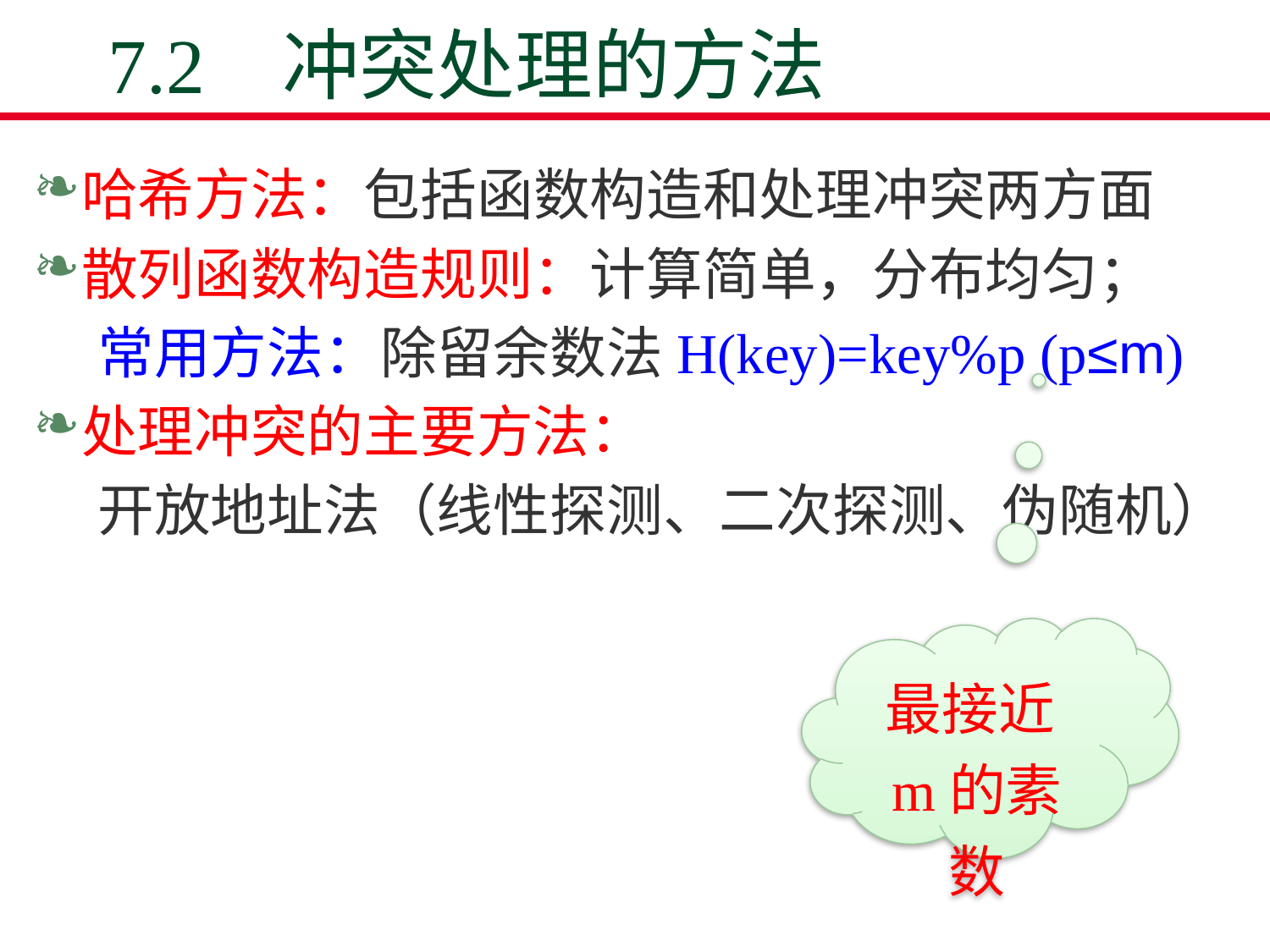

# 7.2   冲突处理的方法
哈希方法：包括函数构造和处理冲突两方面
散列函数构造规则：计算简单，分布均匀；
    常用方法：除留余数法H(key)=key%p (p≤m)
处理冲突的主要方法：
    开放地址法（线性探测、二次探测、伪随机）

最接近m的素数